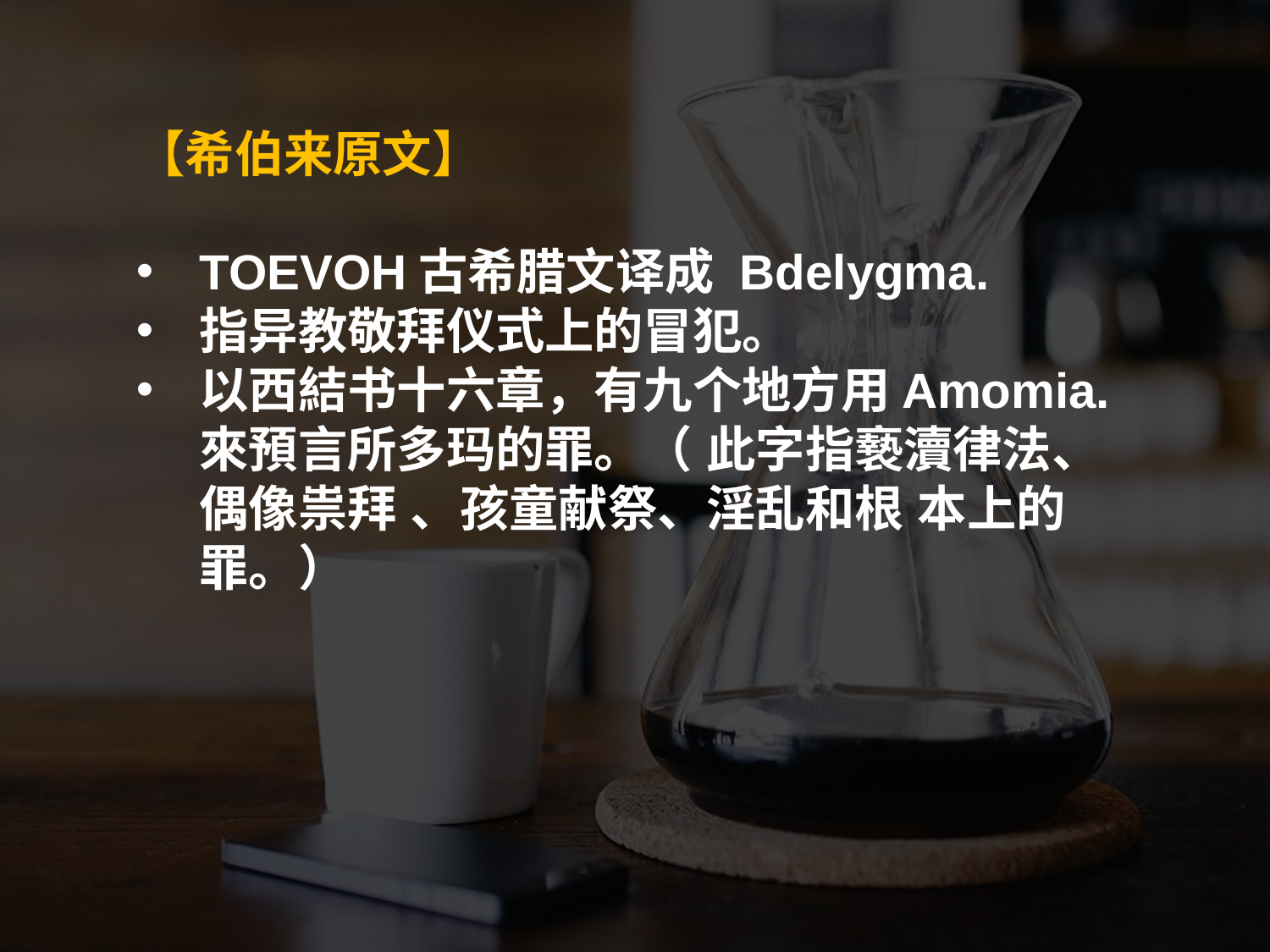

【希伯来原文】

TOEVOH古希腊文译成 Bdelygma.
指异教敬拜仪式上的冒犯。
以西結书十六章，有九个地方用Amomia.來預言所多玛的罪。（ 此字指䙝瀆律法、偶像祟拜 、孩童献祭、淫乱和根 本上的罪。）